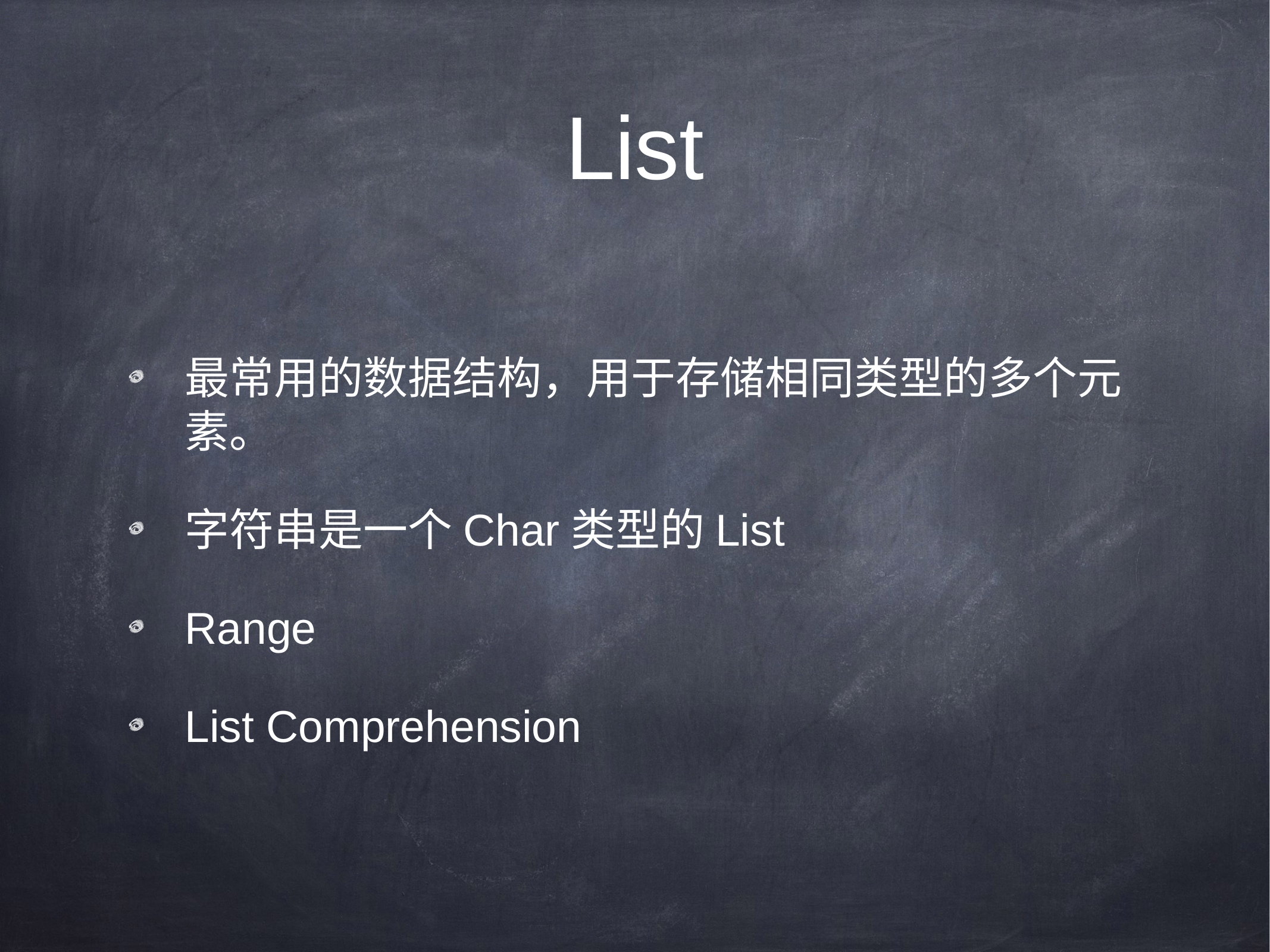

# List
最常用的数据结构，用于存储相同类型的多个元素。
字符串是一个Char类型的List
Range
List Comprehension